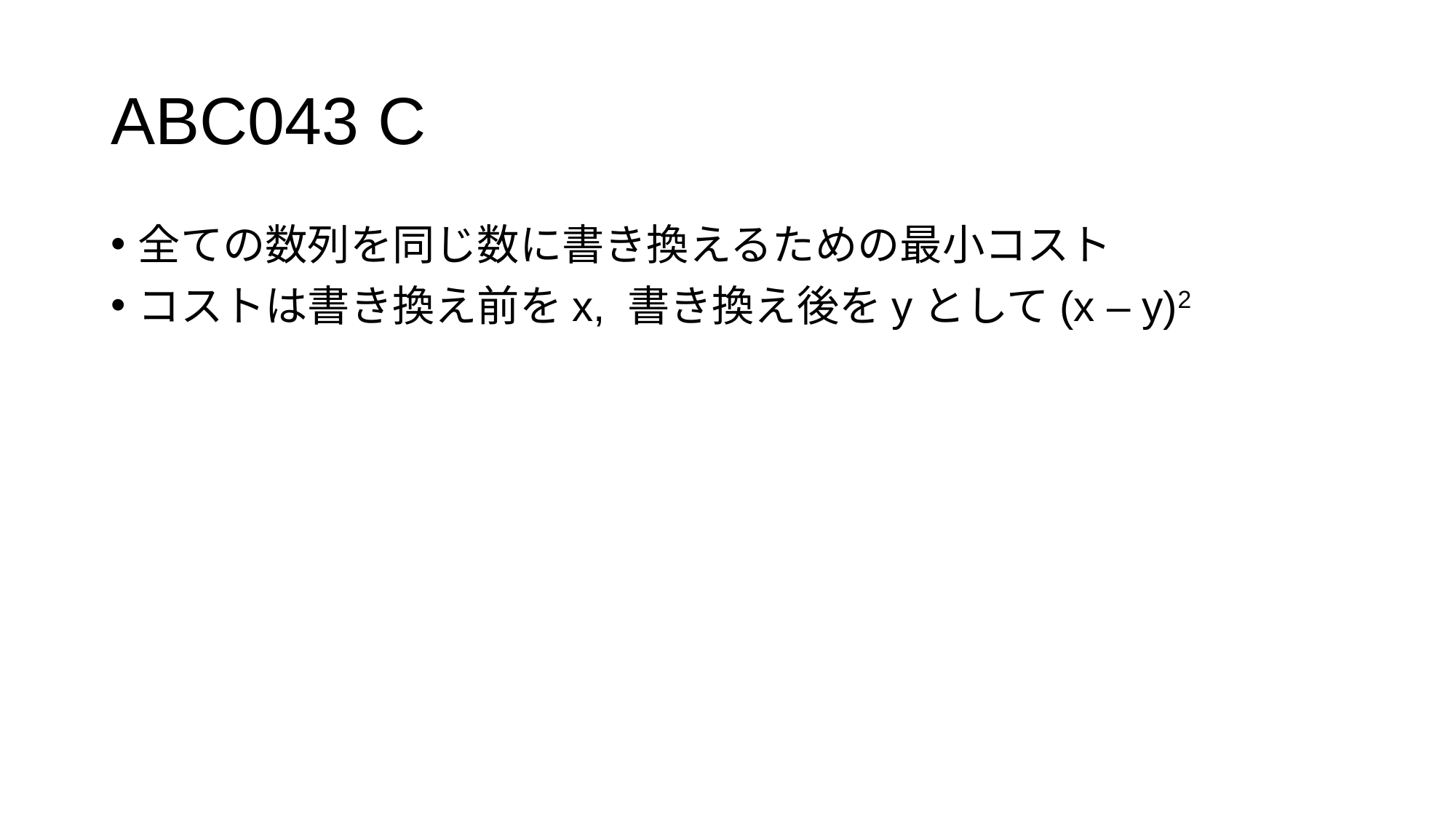

# ABC043 C
全ての数列を同じ数に書き換えるための最小コスト
コストは書き換え前をx, 書き換え後をyとして(x – y)2